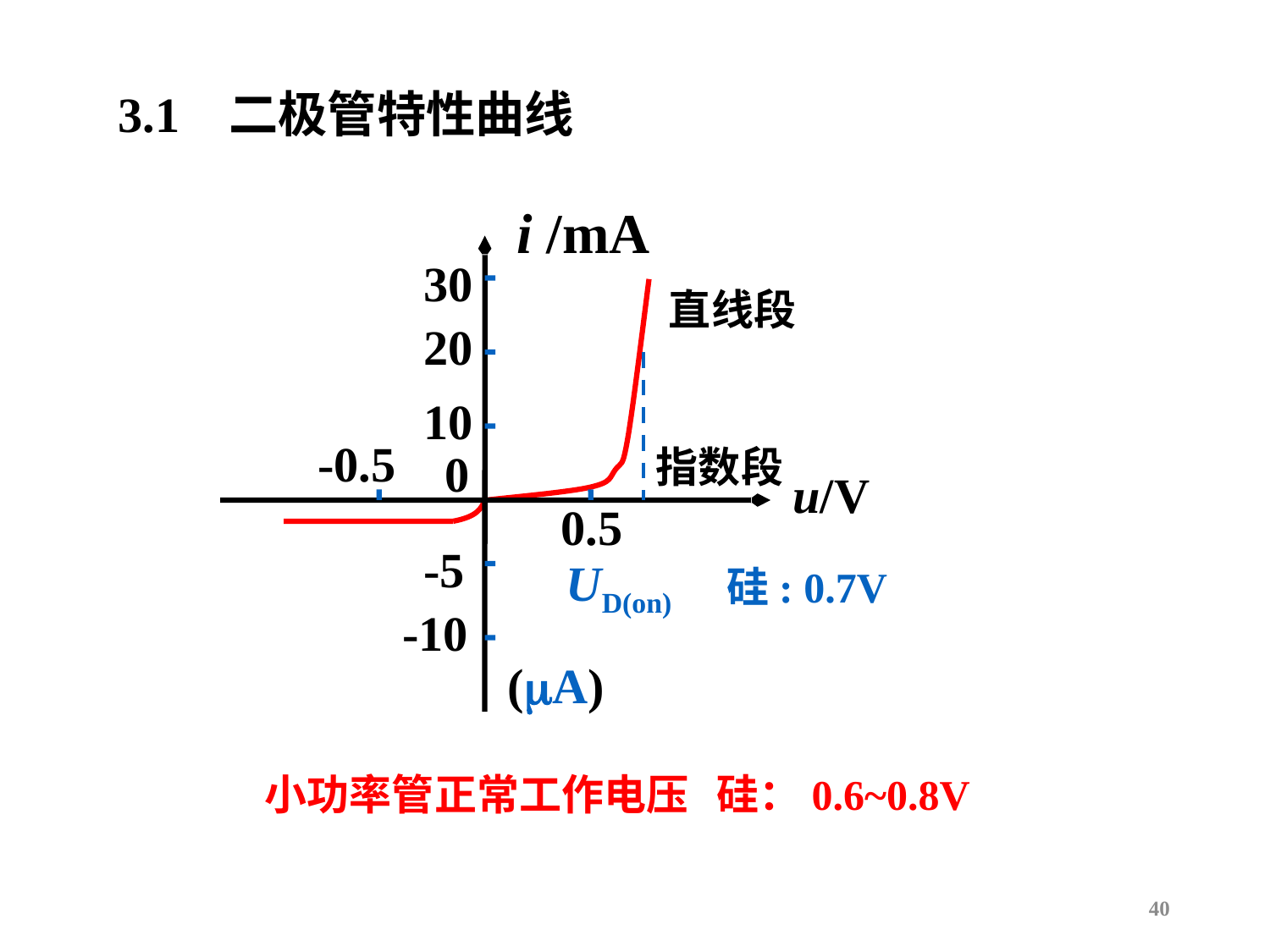

3.1   二极管特性曲线
 i /mA

30

20

10
-0.5

0
u/V

0.5

-5

-10

(μA)
直线段

指数段

UD(on)
硅: 0.7V
小功率管正常工作电压   硅：0.6~0.8V
40